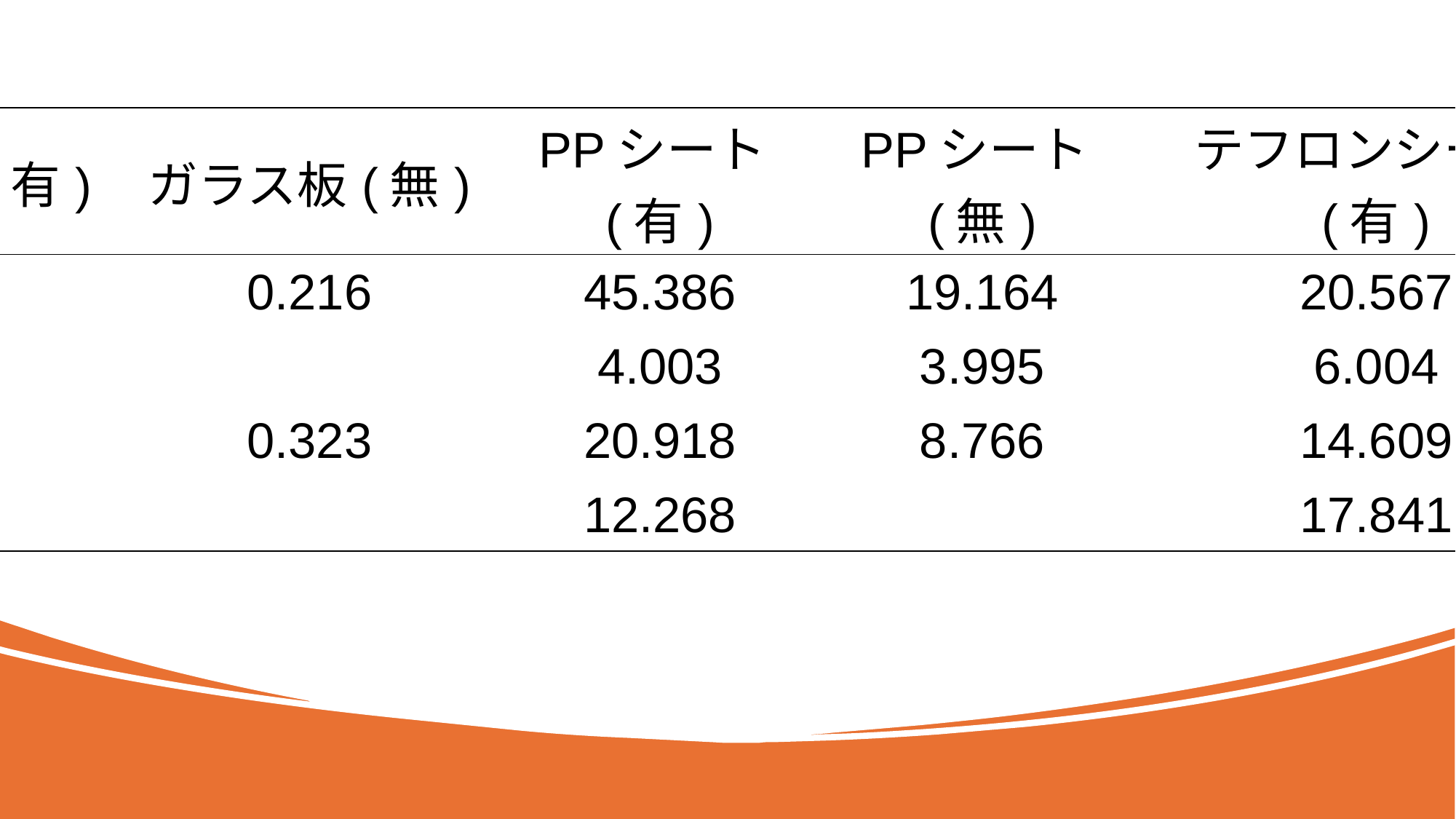

| ガラス板(有) | ガラス板(無) | PPシート(有) | PPシート(無) | テフロンシート(有) | テフロンシート(無) |
| --- | --- | --- | --- | --- | --- |
| 6.51 | 0.216 | 45.386 | 19.164 | 20.567 | 13.893 |
| 3.323 |  | 4.003 | 3.995 | 6.004 | 3.856 |
| 4.47 | 0.323 | 20.918 | 8.766 | 14.609 | 22.114 |
| 4.248 |  | 12.268 |  | 17.841 | 21.654 |